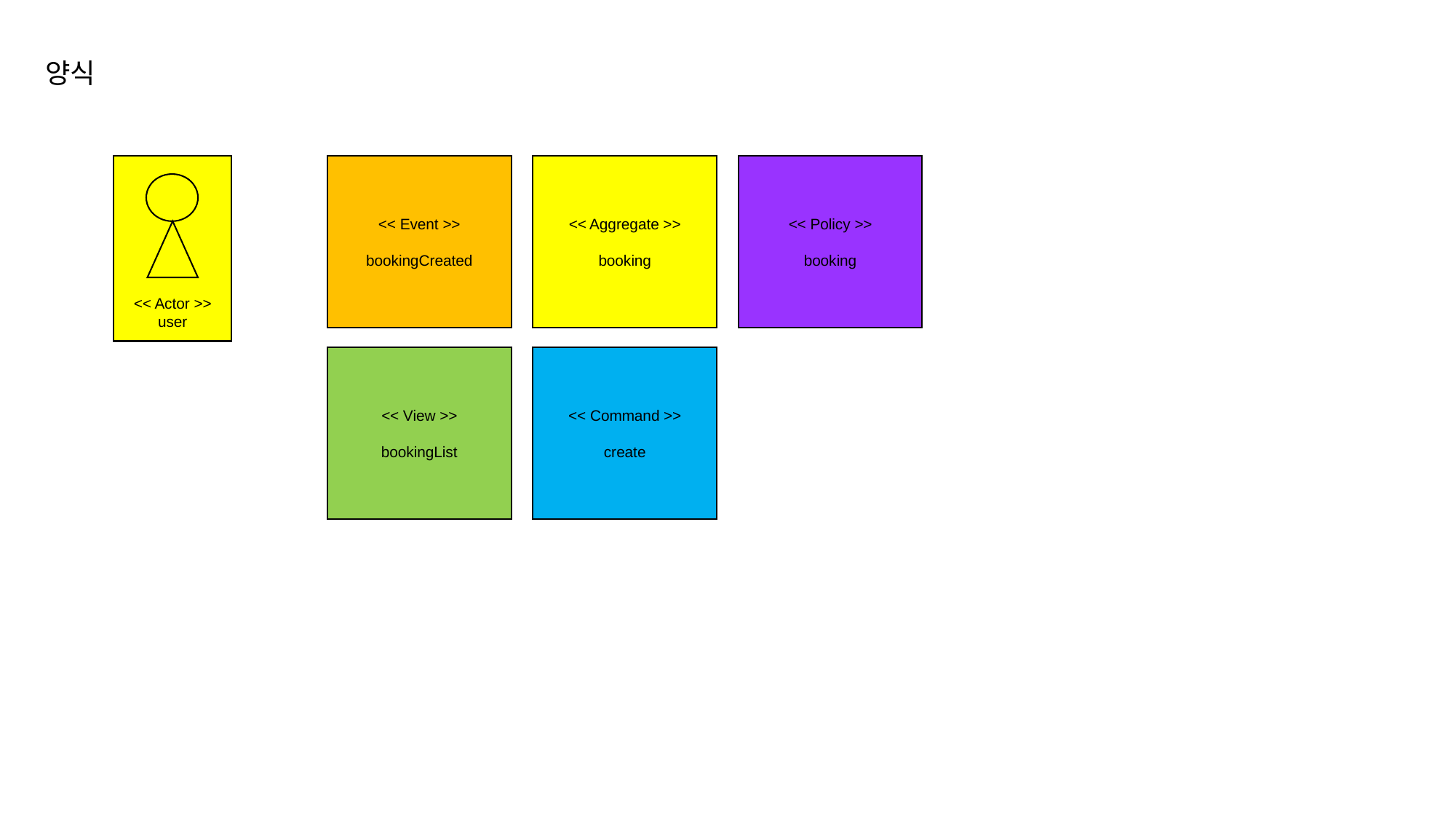

양식

<< Actor >>
user

<< Event >>

bookingCreated
<< Aggregate >>

booking
<< Policy >>

booking
<< View >>

bookingList
<< Command >>

create